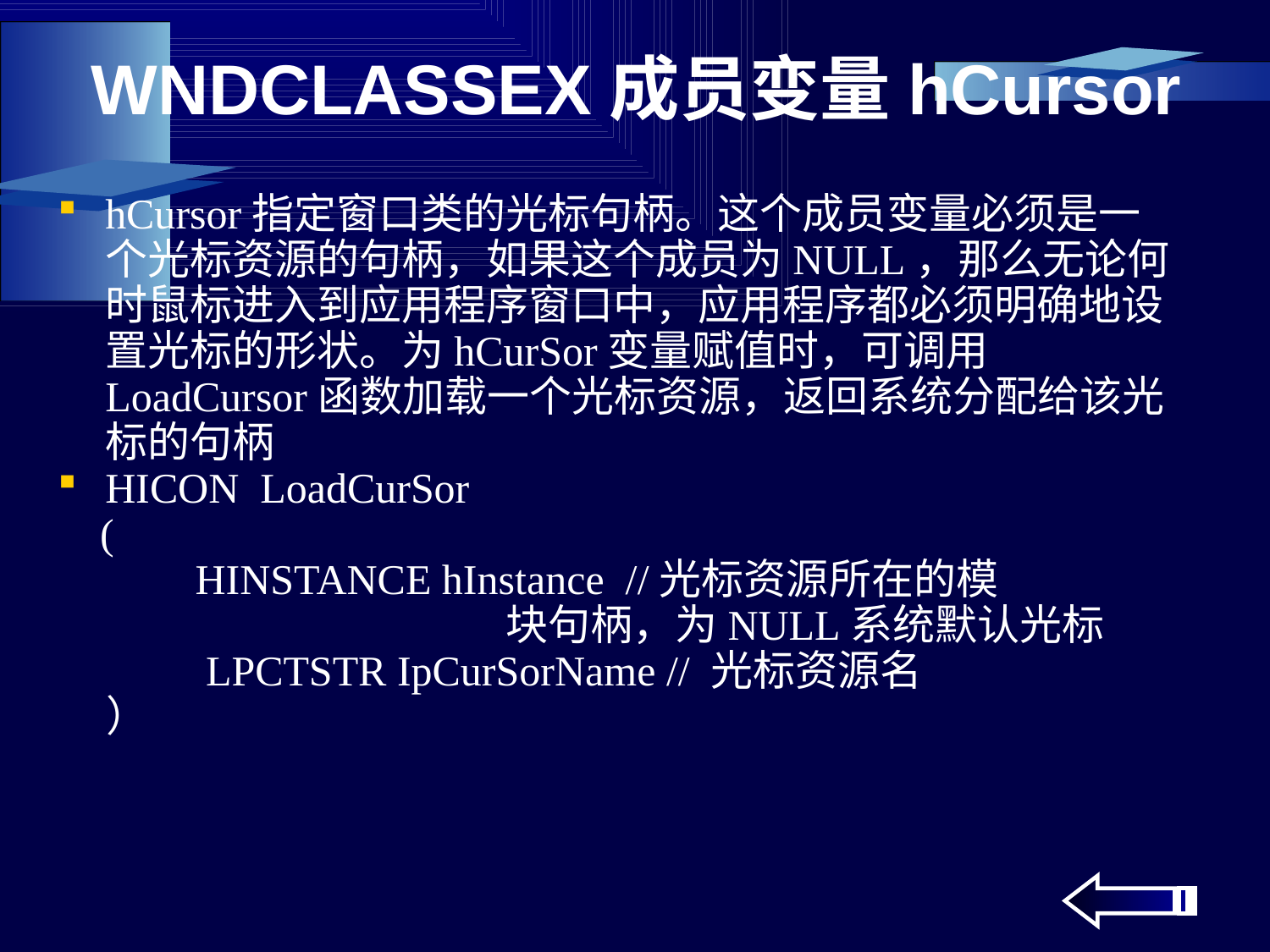

# WNDCLASSEX成员变量hCursor
hCursor指定窗口类的光标句柄。这个成员变量必须是一个光标资源的句柄，如果这个成员为NULL，那么无论何时鼠标进入到应用程序窗口中，应用程序都必须明确地设置光标的形状。为hCurSor变量赋值时，可调用LoadCursor函数加载一个光标资源，返回系统分配给该光标的句柄
HICON  LoadCurSor
    (
             HINSTANCE hInstance  //光标资源所在的模
                                              块句柄，为NULL系统默认光标
              LPCTSTR IpCurSorName // 光标资源名
    ）